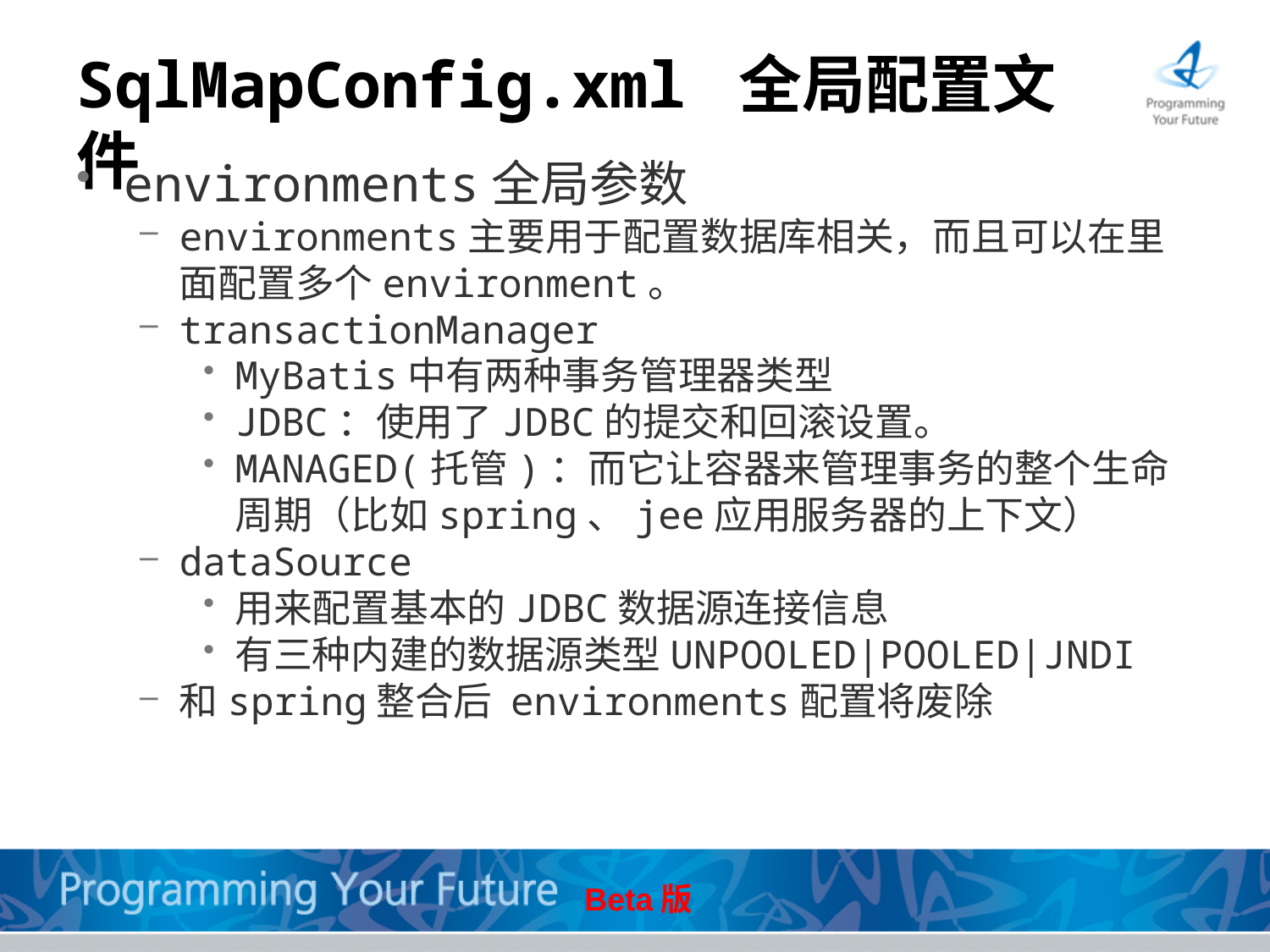

# SqlMapConfig.xml 全局配置文件
environments全局参数
environments主要用于配置数据库相关，而且可以在里面配置多个environment。
transactionManager
MyBatis中有两种事务管理器类型
JDBC：使用了JDBC的提交和回滚设置。
MANAGED(托管)：而它让容器来管理事务的整个生命周期（比如spring、jee应用服务器的上下文）
dataSource
用来配置基本的JDBC数据源连接信息
有三种内建的数据源类型UNPOOLED|POOLED|JNDI
和spring整合后 environments配置将废除